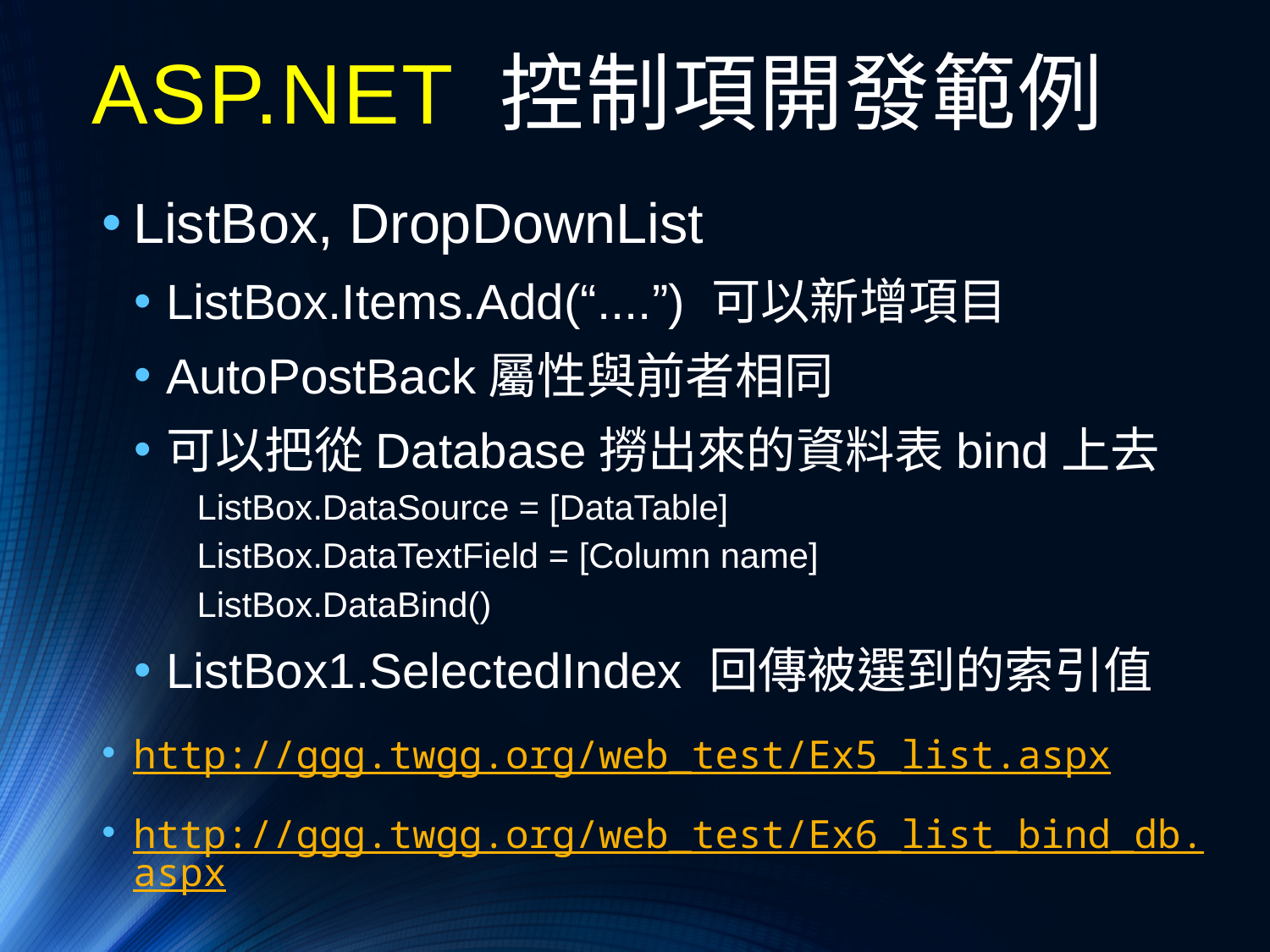

# ASP.NET 控制項開發範例
ListBox, DropDownList
ListBox.Items.Add(“....”) 可以新增項目
AutoPostBack屬性與前者相同
可以把從Database撈出來的資料表bind上去
ListBox.DataSource = [DataTable]
	ListBox.DataTextField = [Column name]
	ListBox.DataBind()
ListBox1.SelectedIndex 回傳被選到的索引值
http://ggg.twgg.org/web_test/Ex5_list.aspx
http://ggg.twgg.org/web_test/Ex6_list_bind_db.aspx